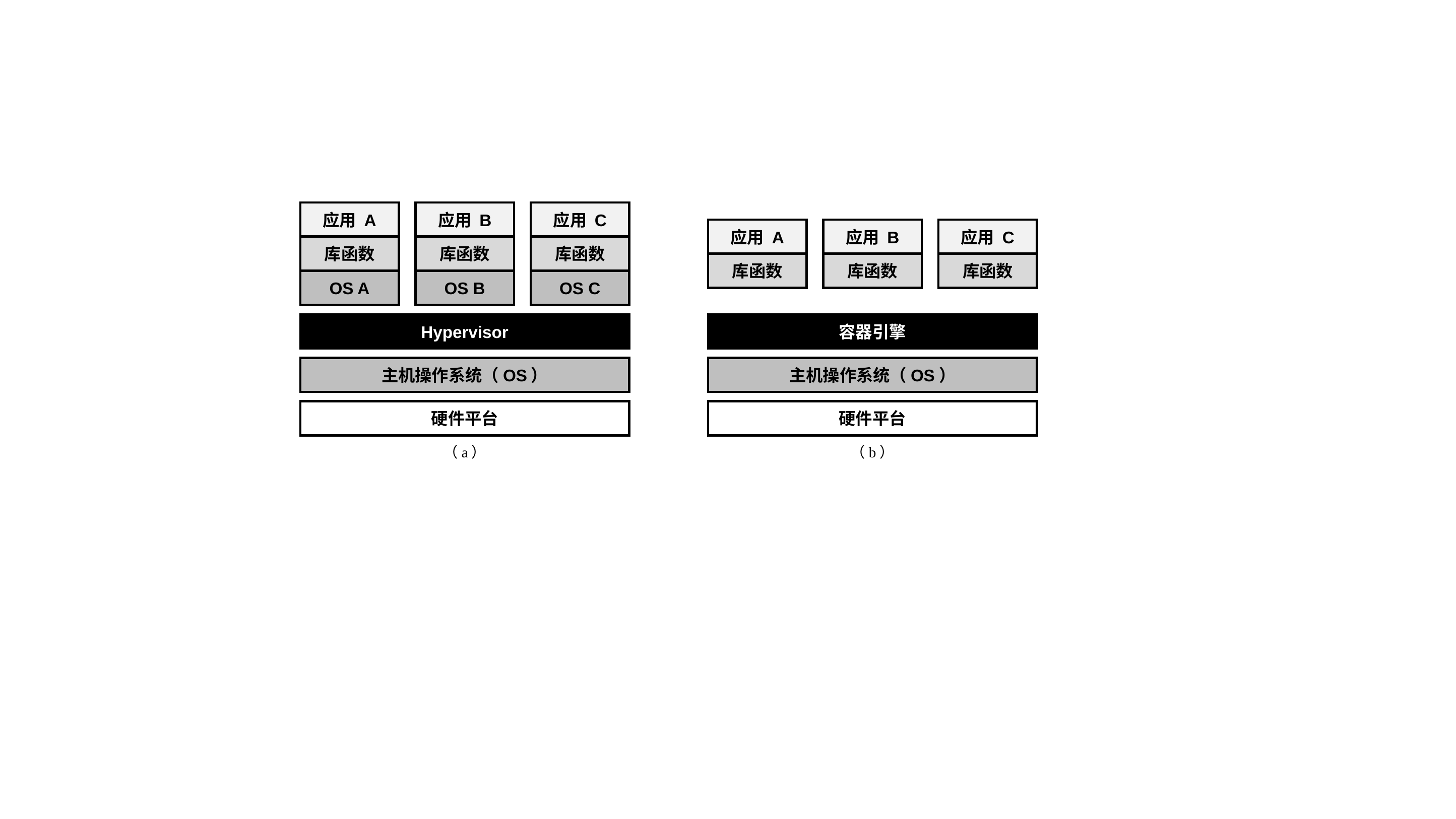

应用 A
应用 B
应用 C
应用 A
应用 B
应用 C
库函数
库函数
库函数
库函数
库函数
库函数
OS A
OS B
OS C
Hypervisor
容器引擎
主机操作系统（OS）
主机操作系统（OS）
硬件平台
硬件平台
（a）
（b）